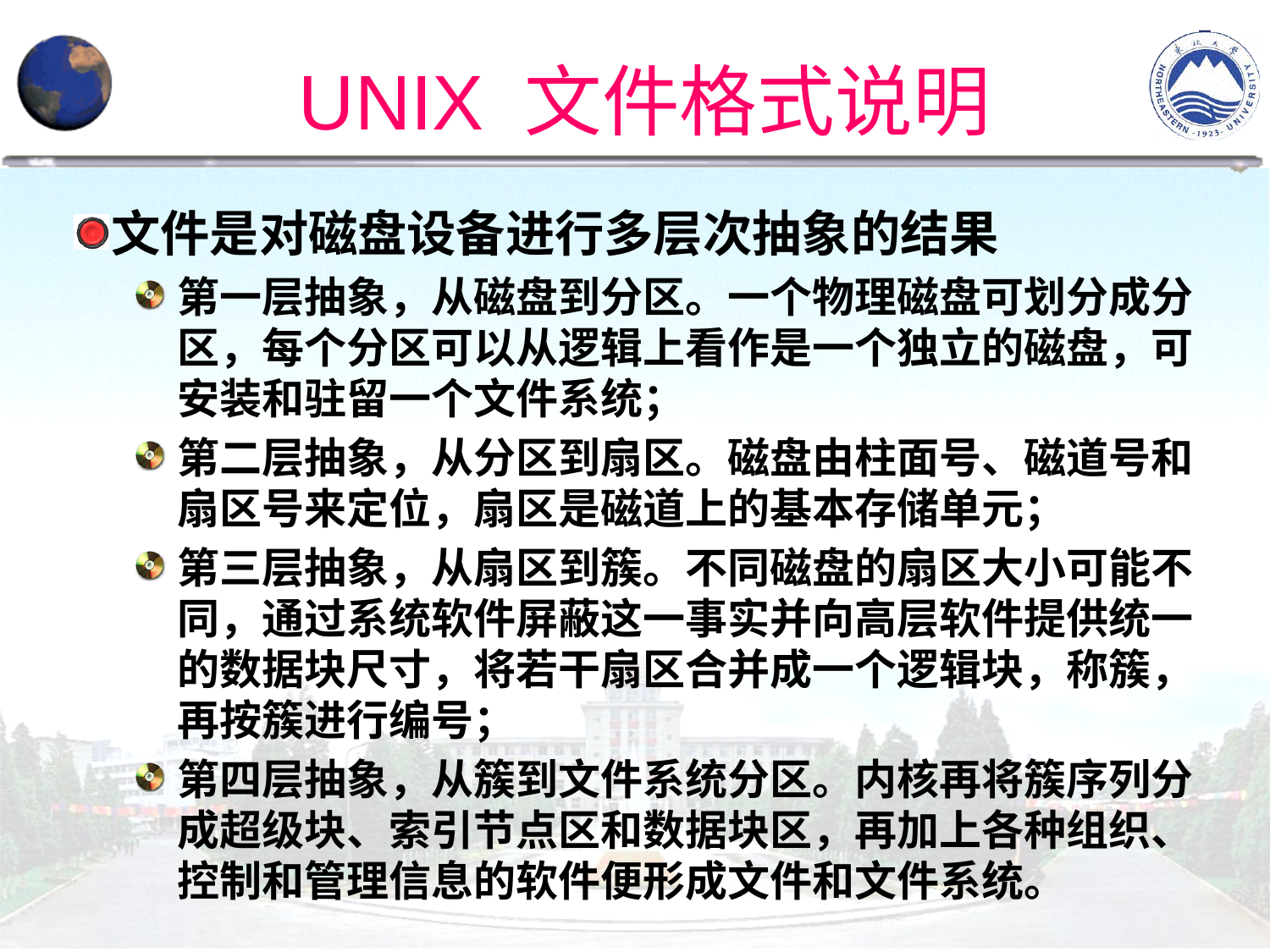

# UNIX 文件格式说明
文件是对磁盘设备进行多层次抽象的结果
第一层抽象，从磁盘到分区。一个物理磁盘可划分成分区，每个分区可以从逻辑上看作是一个独立的磁盘，可安装和驻留一个文件系统；
第二层抽象，从分区到扇区。磁盘由柱面号、磁道号和扇区号来定位，扇区是磁道上的基本存储单元；
第三层抽象，从扇区到簇。不同磁盘的扇区大小可能不同，通过系统软件屏蔽这一事实并向高层软件提供统一的数据块尺寸，将若干扇区合并成一个逻辑块，称簇，再按簇进行编号；
第四层抽象，从簇到文件系统分区。内核再将簇序列分成超级块、索引节点区和数据块区，再加上各种组织、控制和管理信息的软件便形成文件和文件系统。